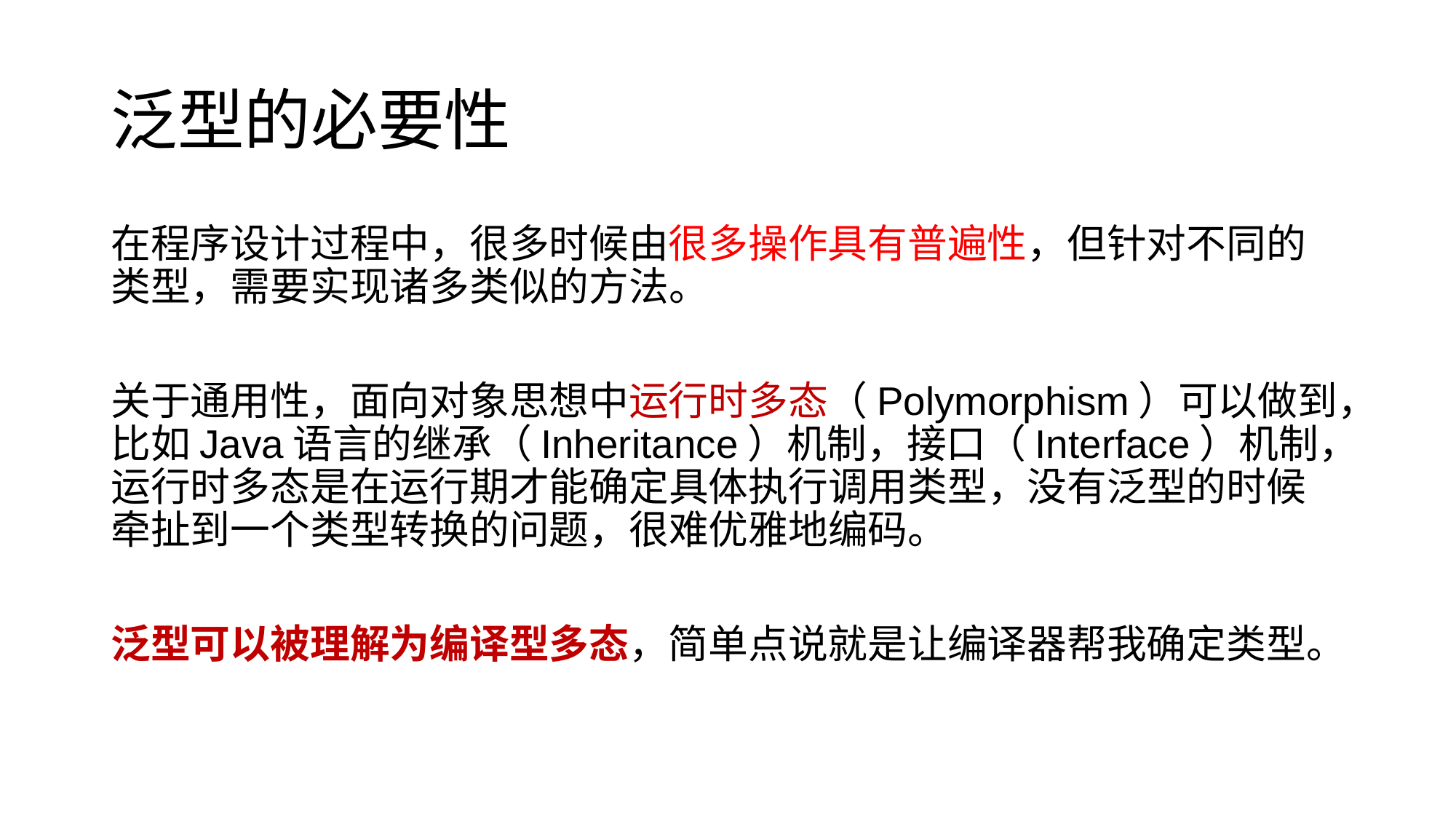

# 泛型的必要性
在程序设计过程中，很多时候由很多操作具有普遍性，但针对不同的类型，需要实现诸多类似的方法。

关于通用性，面向对象思想中运行时多态（Polymorphism）可以做到，比如Java语言的继承（Inheritance）机制，接口（Interface）机制，运行时多态是在运行期才能确定具体执行调用类型，没有泛型的时候 牵扯到一个类型转换的问题，很难优雅地编码。

泛型可以被理解为编译型多态，简单点说就是让编译器帮我确定类型。